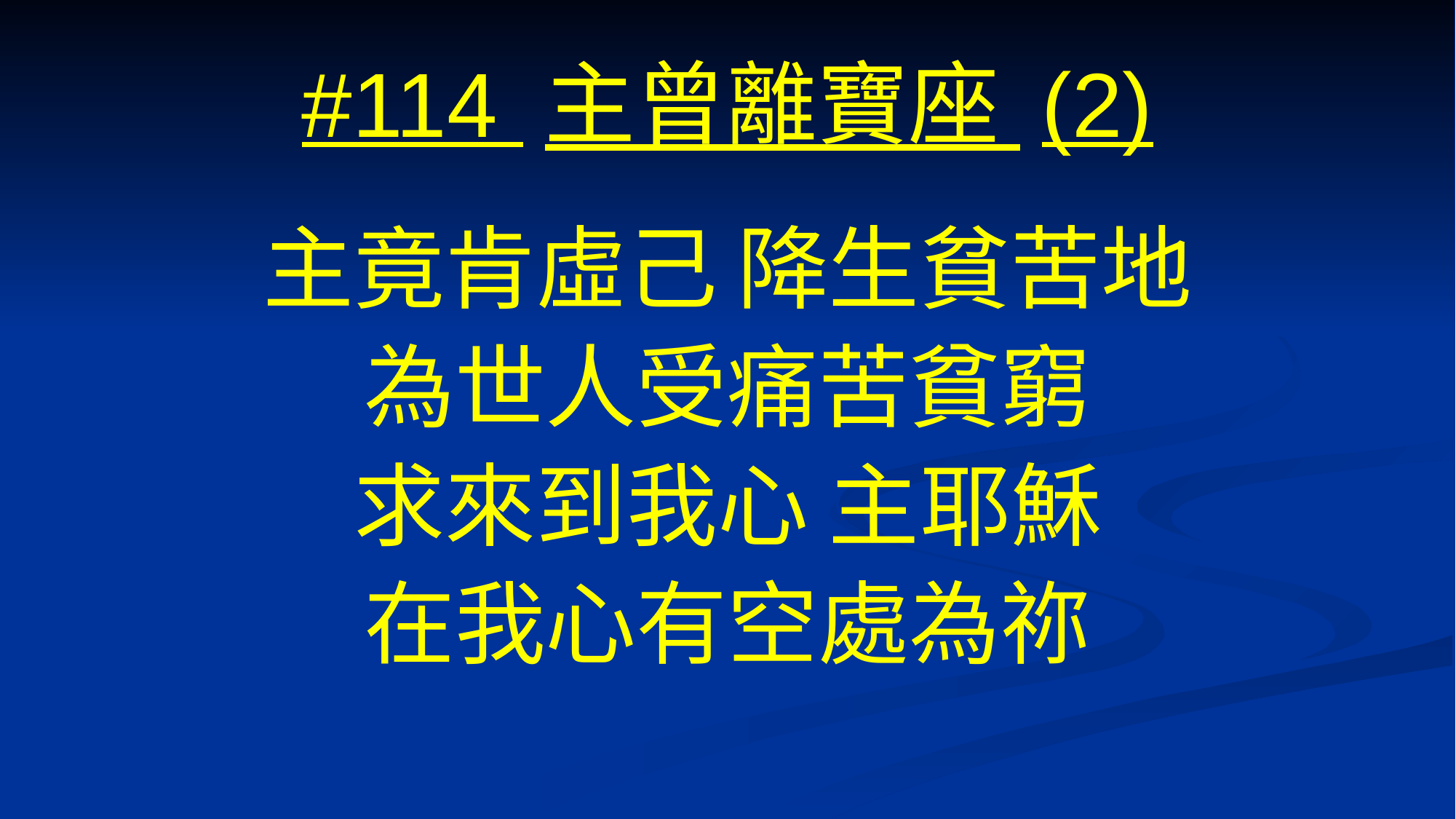

# #114 主曾離寶座 (2)
主竟肯虛己 降生貧苦地
為世人受痛苦貧窮
求來到我心 主耶穌
在我心有空處為祢